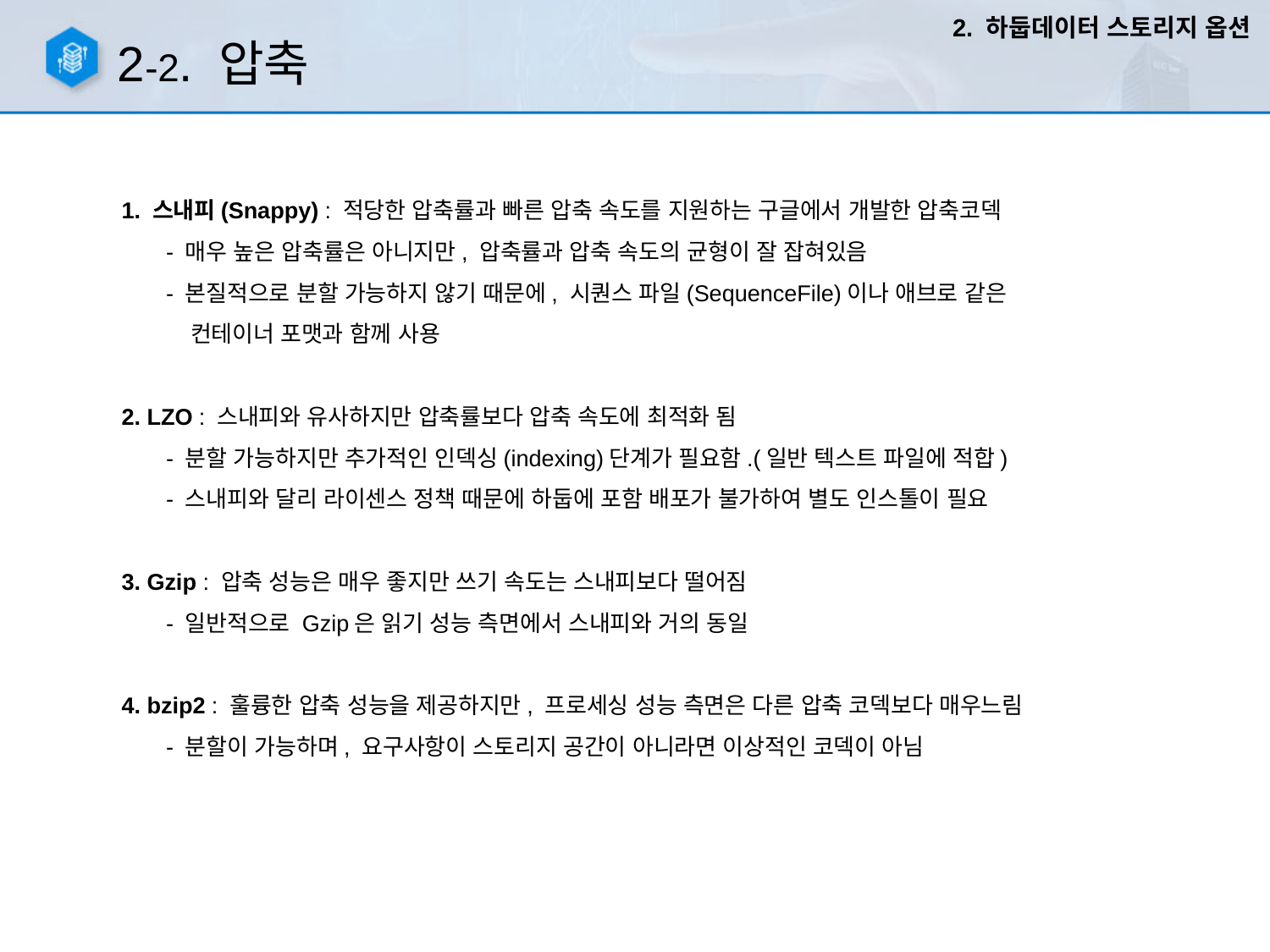

2. 하둡데이터 스토리지 옵션
2-2. 압축
1. 스내피(Snappy) : 적당한 압축률과 빠른 압축 속도를 지원하는 구글에서 개발한 압축코덱
       - 매우 높은 압축률은 아니지만, 압축률과 압축 속도의 균형이 잘 잡혀있음
       - 본질적으로 분할 가능하지 않기 때문에, 시퀀스 파일(SequenceFile)이나 애브로 같은
          컨테이너 포맷과 함께 사용

2. LZO : 스내피와 유사하지만 압축률보다 압축 속도에 최적화 됨
       - 분할 가능하지만 추가적인 인덱싱(indexing)단계가 필요함.(일반 텍스트 파일에 적합)
       - 스내피와 달리 라이센스 정책 때문에 하둡에 포함 배포가 불가하여 별도 인스톨이 필요

3. Gzip : 압축 성능은 매우 좋지만 쓰기 속도는 스내피보다 떨어짐
       - 일반적으로 Gzip은 읽기 성능 측면에서 스내피와 거의 동일

4. bzip2 : 훌륭한 압축 성능을 제공하지만, 프로세싱 성능 측면은 다른 압축 코덱보다 매우느림
       - 분할이 가능하며, 요구사항이 스토리지 공간이 아니라면 이상적인 코덱이 아님